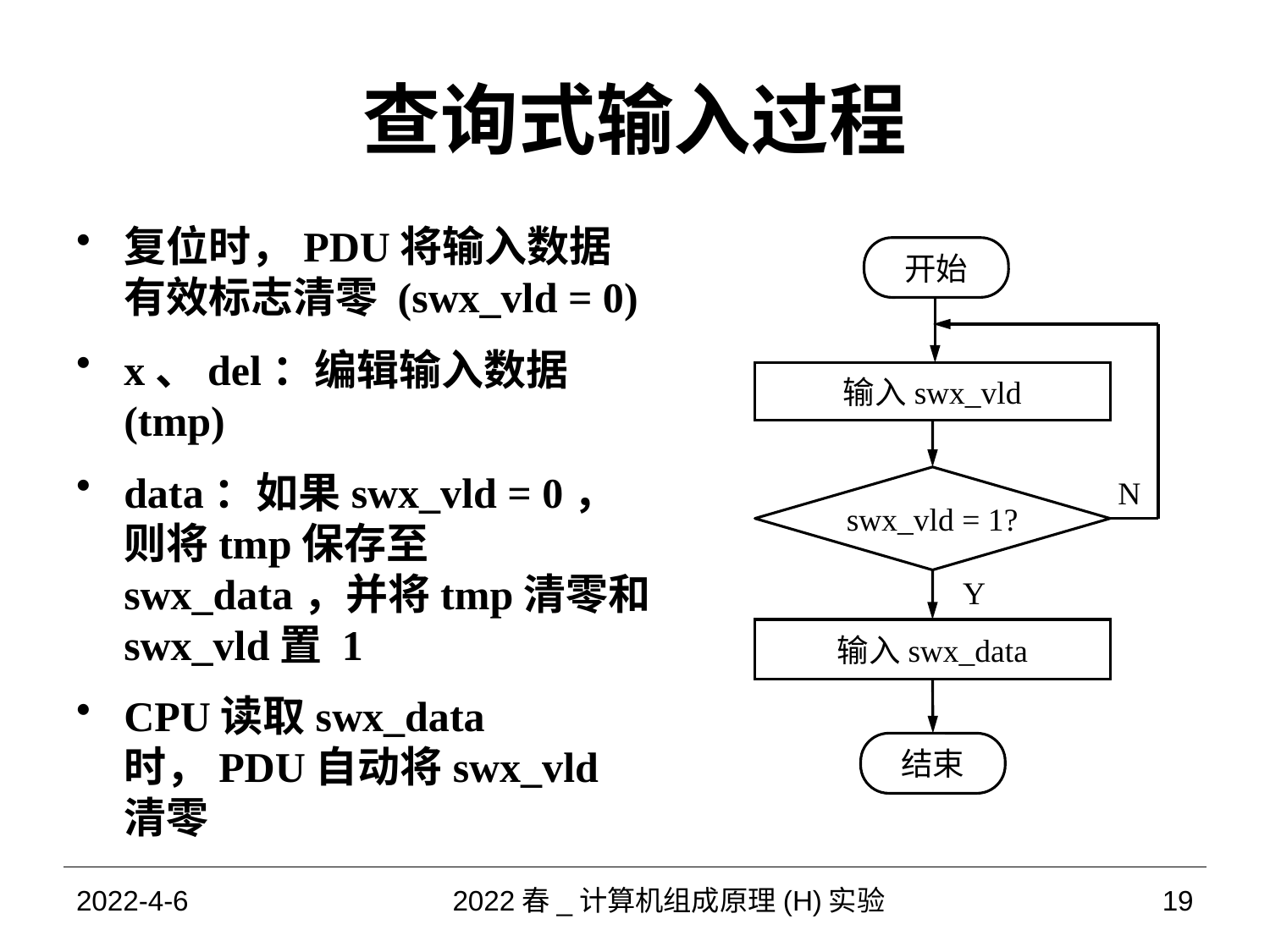

# 查询式输入过程
复位时，PDU将输入数据有效标志清零 (swx_vld = 0)
x、del：编辑输入数据(tmp)
data：如果swx_vld = 0，则将tmp保存至swx_data，并将tmp清零和swx_vld置 1
CPU读取swx_data时，PDU自动将swx_vld清零

开始
输入swx_vld
N
swx_vld = 1?
Y
输入swx_data
结束
2022-4-6
2022春_计算机组成原理(H)实验
19